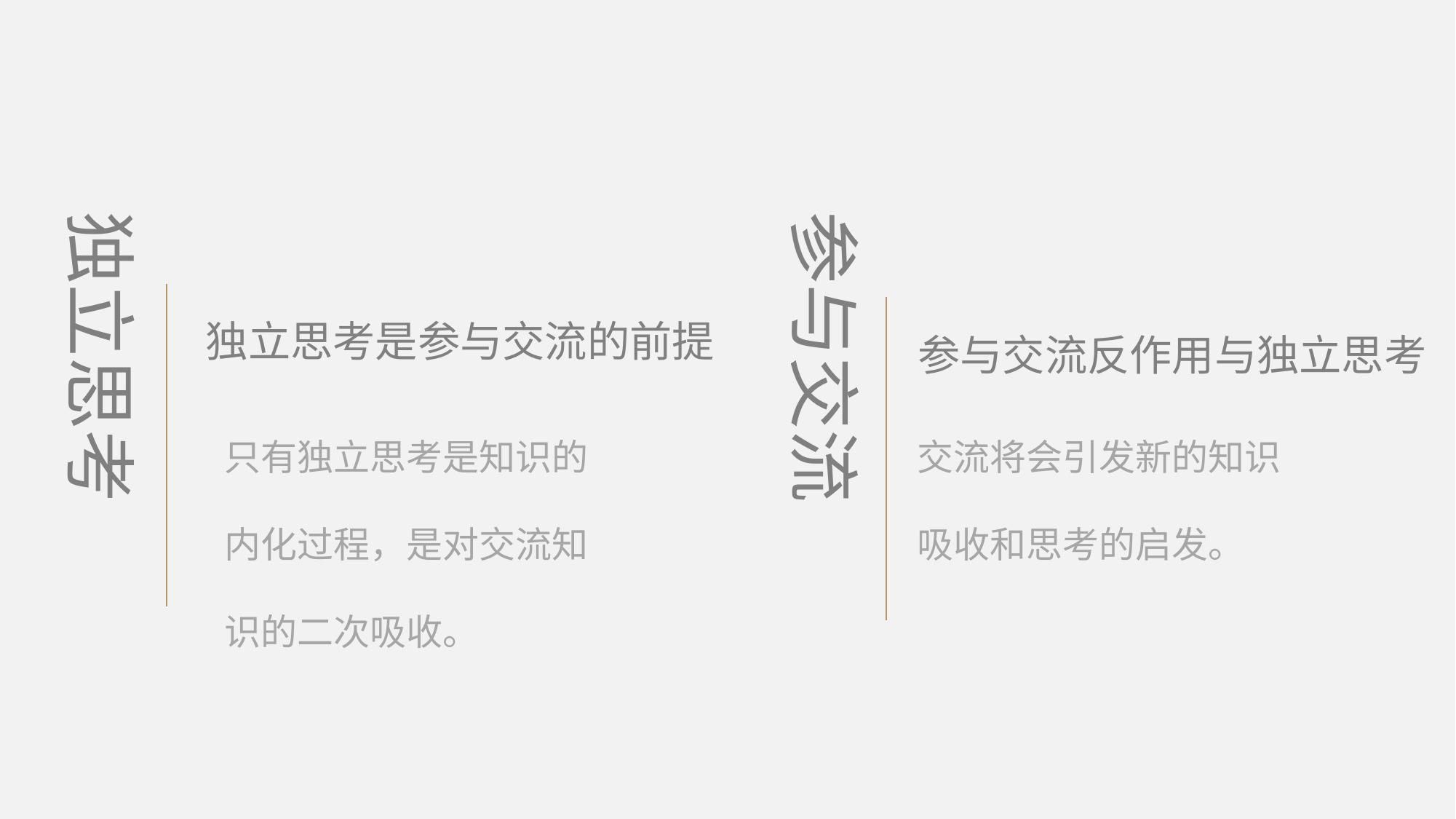

独立思考
参与交流
独立思考是参与交流的前提
参与交流反作用与独立思考
只有独立思考是知识的内化过程，是对交流知识的二次吸收。
交流将会引发新的知识吸收和思考的启发。